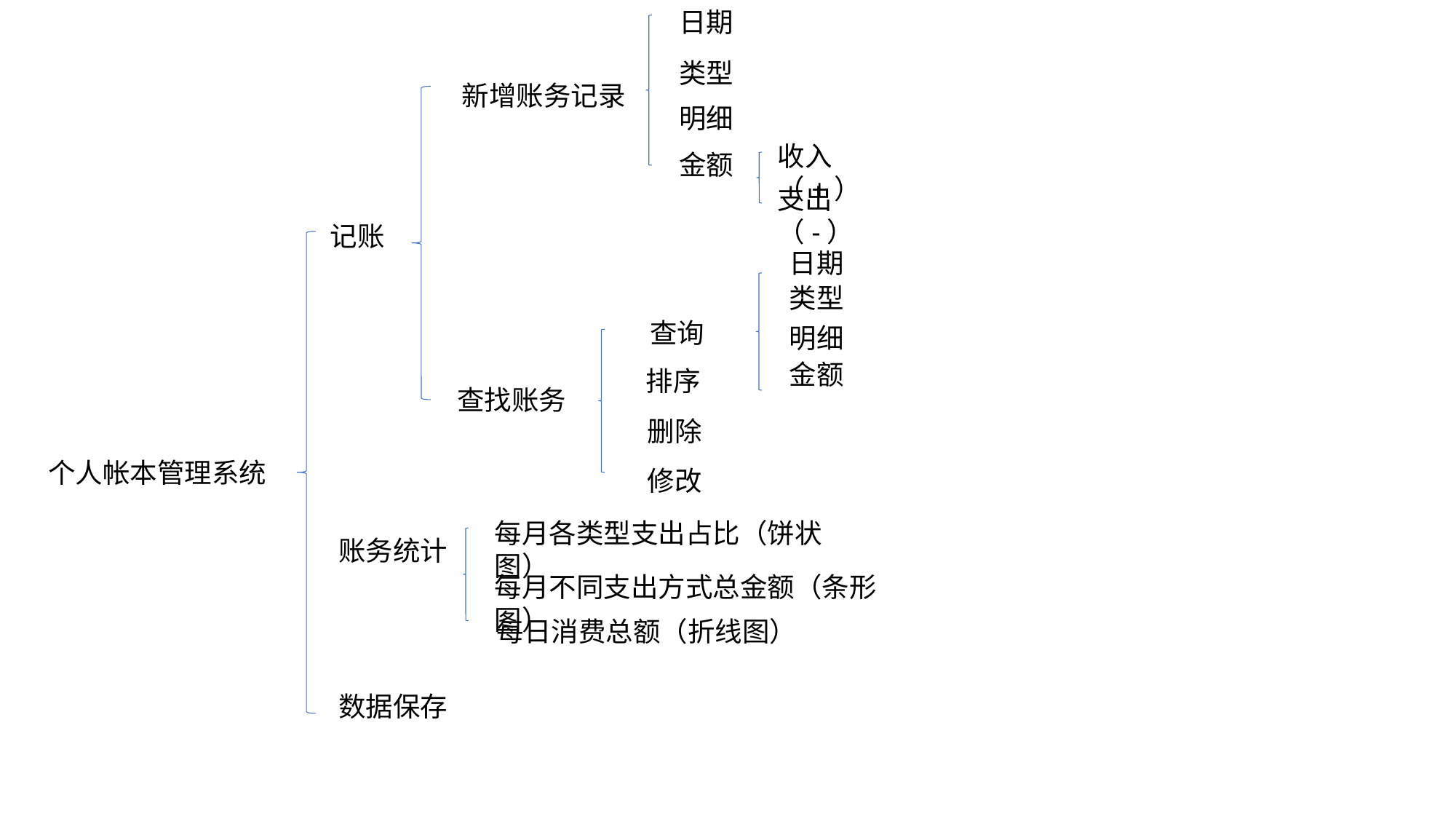

日期

类型
明细
金额
新增账务记录

收入（+）

支出（-）
记账

日期

类型
明细
金额
查询

排序
修改
删除
查找账务
个人帐本管理系统
每月各类型支出占比（饼状图）
账务统计

每月不同支出方式总金额（条形图）
每日消费总额（折线图）
数据保存